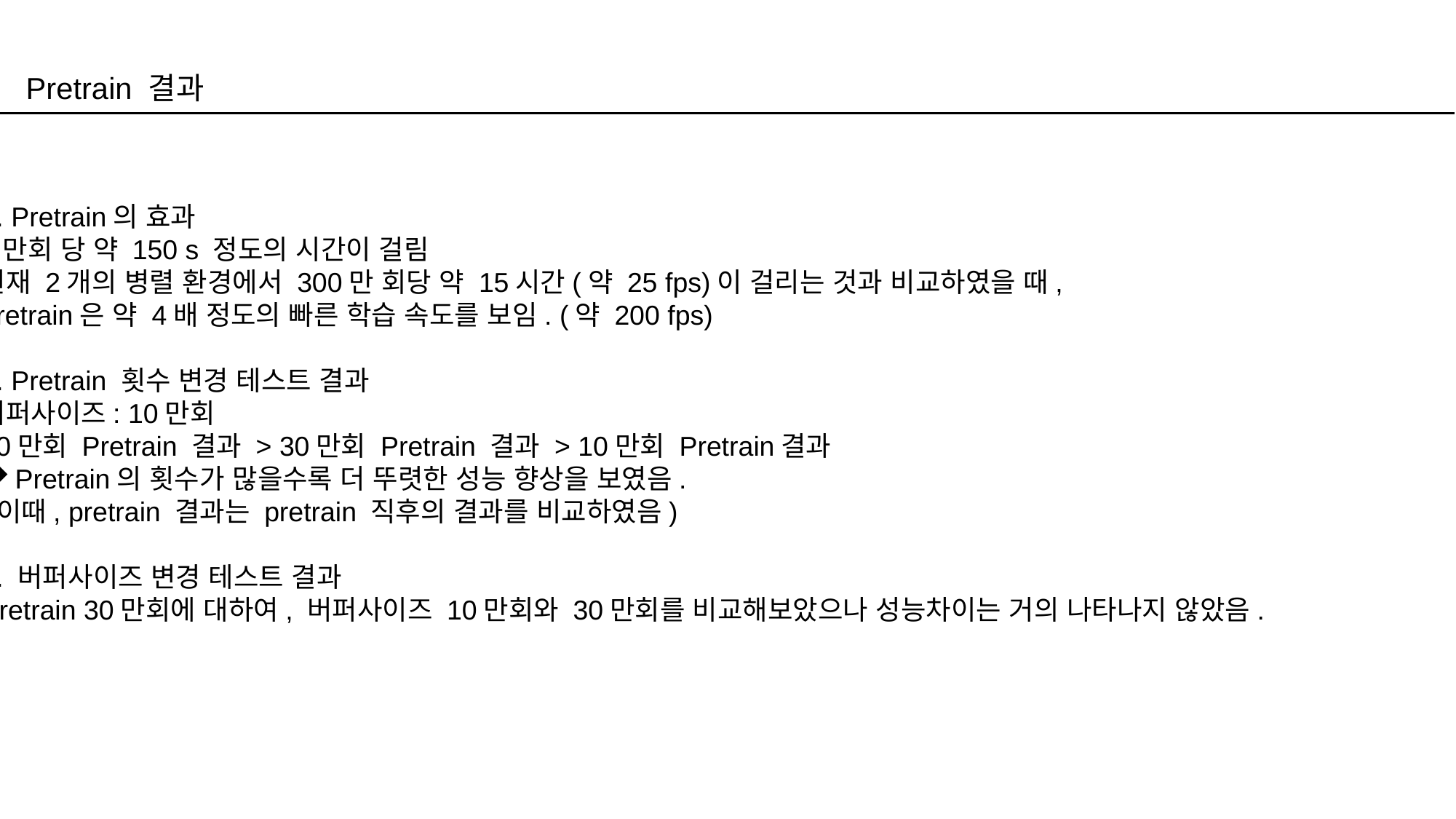

Pretrain 결과

1. Pretrain의 효과
3만회 당 약 150 s 정도의 시간이 걸림
현재 2개의 병렬 환경에서 300만 회당 약 15시간(약 25 fps)이 걸리는 것과 비교하였을 때,
pretrain은 약 4배 정도의 빠른 학습 속도를 보임. (약 200 fps)

2. Pretrain 횟수 변경 테스트 결과
버퍼사이즈: 10만회
50만회 Pretrain 결과 > 30만회 Pretrain 결과 > 10만회 Pretrain결과
Pretrain의 횟수가 많을수록 더 뚜렷한 성능 향상을 보였음.
(이때, pretrain 결과는 pretrain 직후의 결과를 비교하였음)

3. 버퍼사이즈 변경 테스트 결과
Pretrain 30만회에 대하여, 버퍼사이즈 10만회와 30만회를 비교해보았으나 성능차이는 거의 나타나지 않았음.